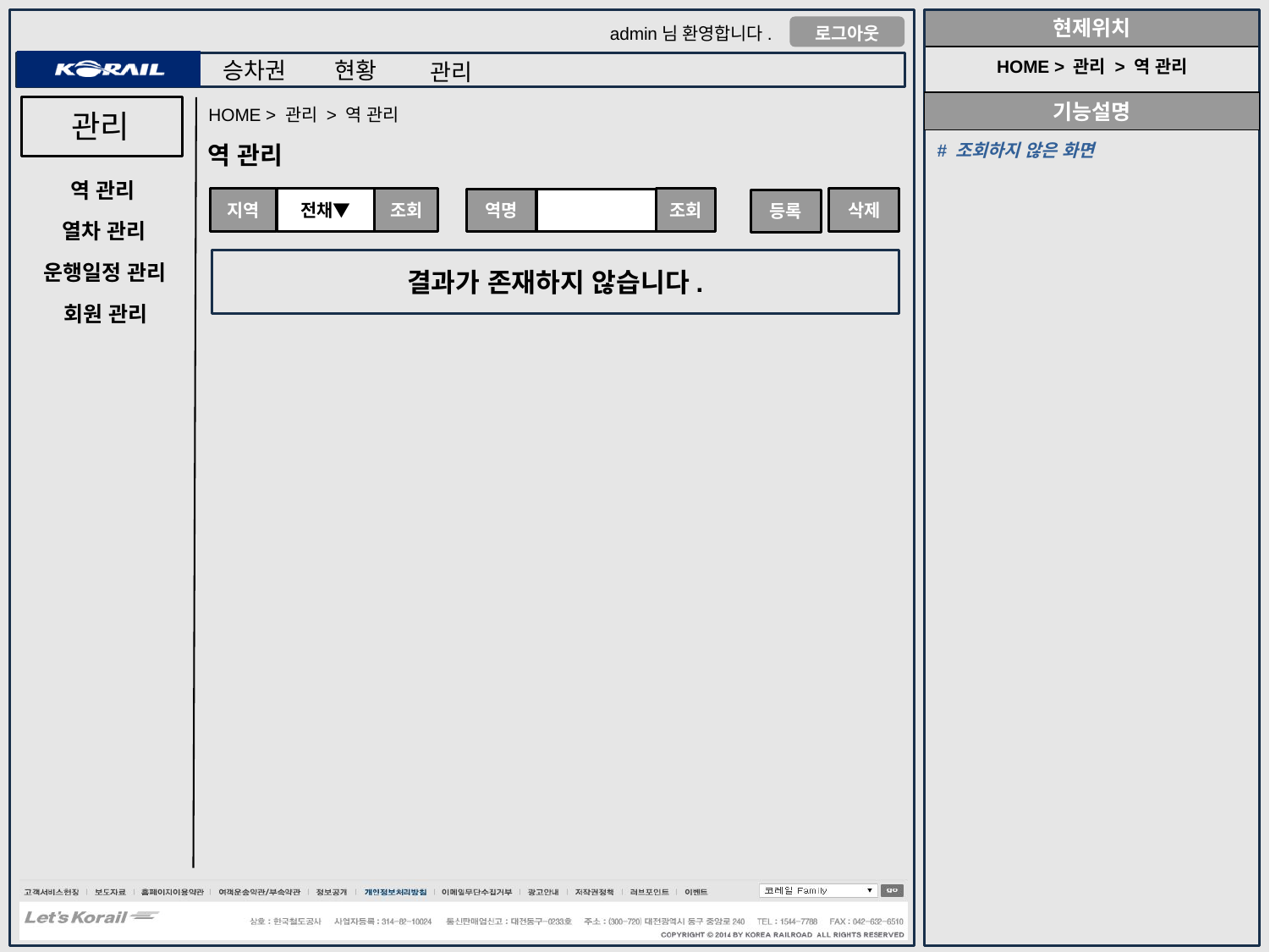

HOME > 관리 > 역 관리
HOME > 관리 > 역 관리
관리
역 관리
# 조회하지 않은 화면
역 관리
조회
조회
삭제
전채▼
지역

역명
등록
열차 관리
결과가 존재하지 않습니다.
운행일정 관리
회원 관리